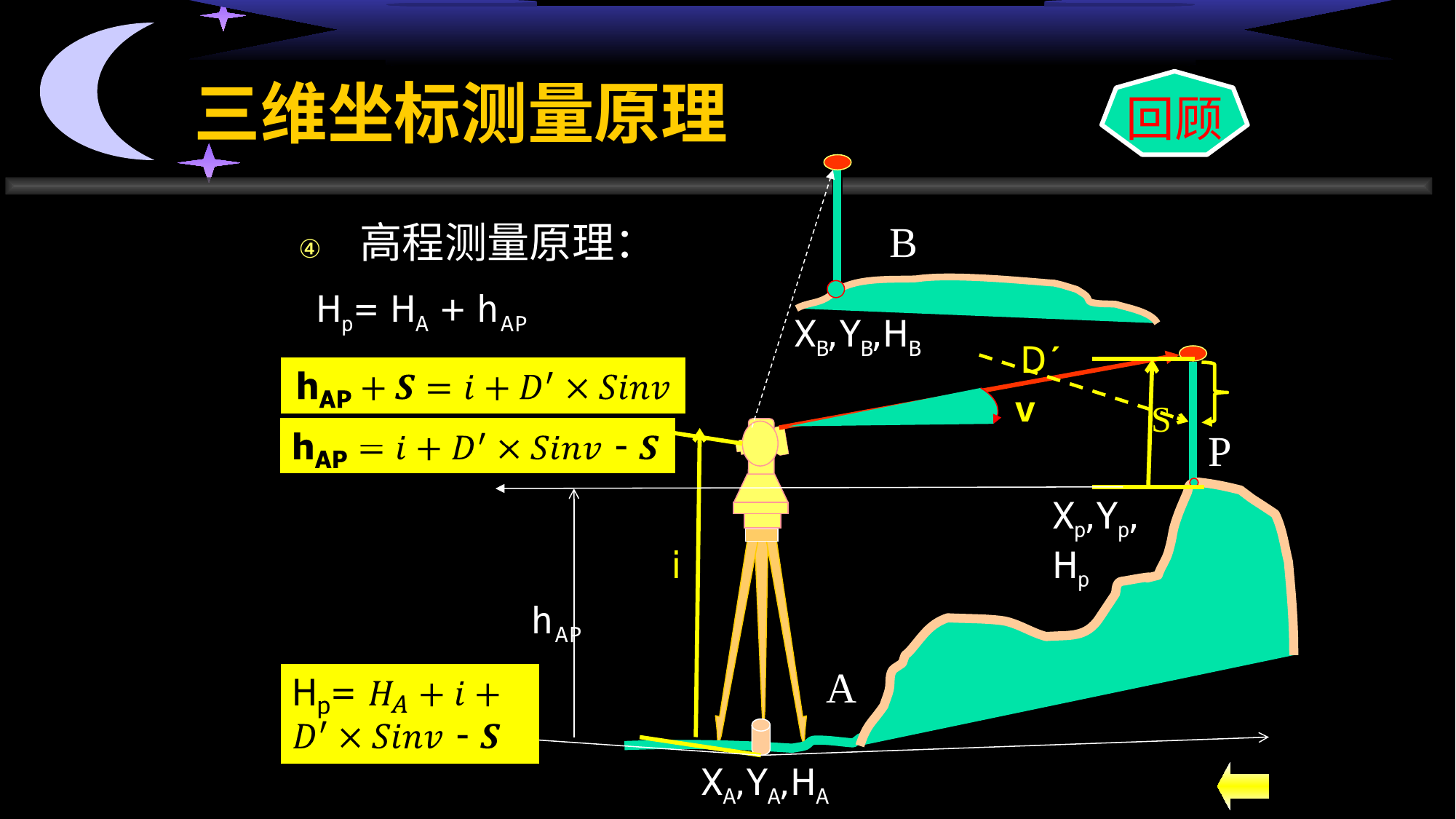

# 三维坐标测量原理
回顾

B
高程测量原理：

Hp= HA + hAP

XB,YB,HB
Dʹ

v
S

P

Xp,Yp,Hp
i
hAP
A

XA,YA,HA